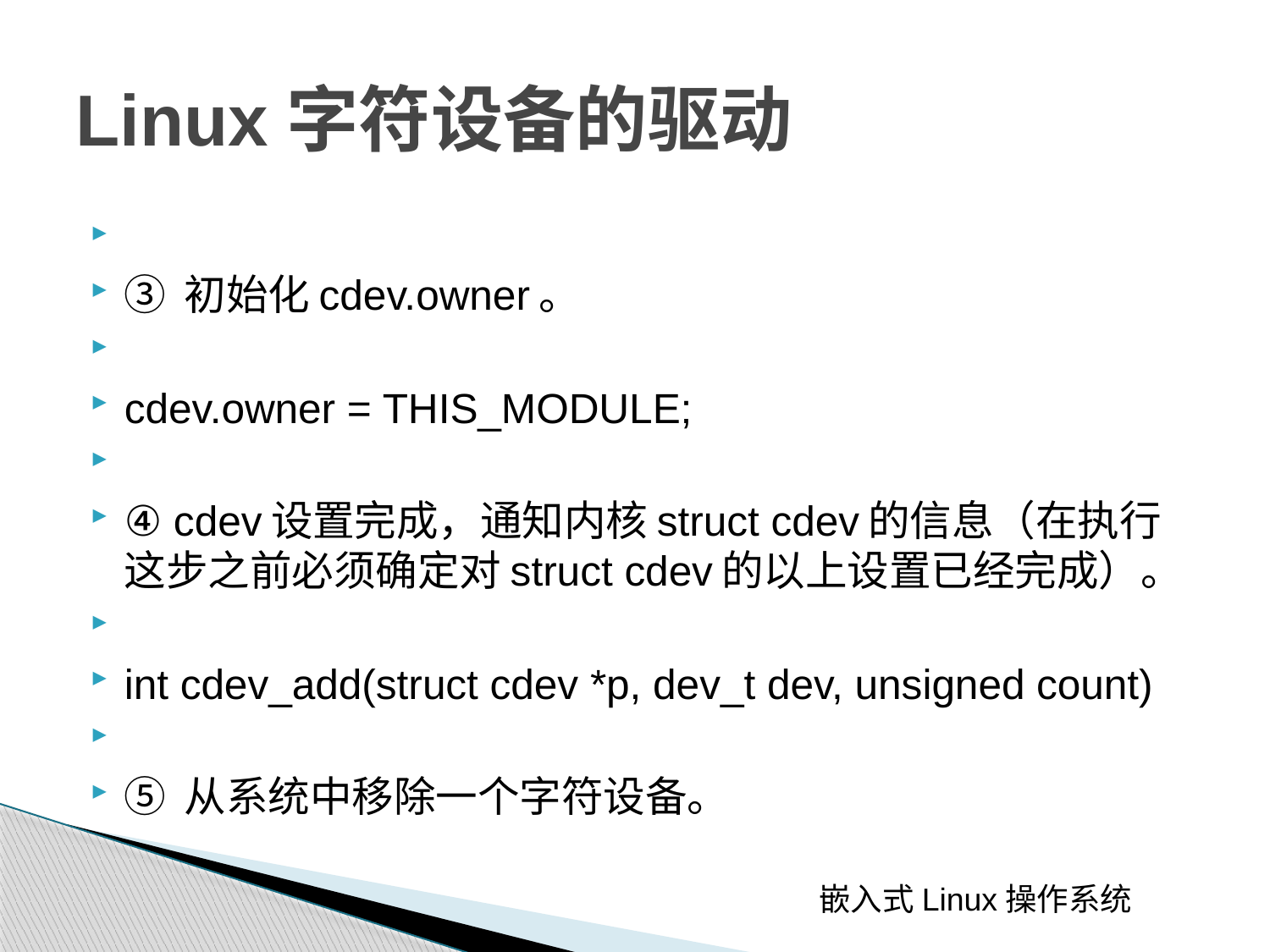

# Linux字符设备的驱动

③ 初始化cdev.owner。

cdev.owner = THIS_MODULE;

④ cdev设置完成，通知内核struct cdev的信息（在执行这步之前必须确定对struct cdev的以上设置已经完成）。

int cdev_add(struct cdev *p, dev_t dev, unsigned count)

⑤ 从系统中移除一个字符设备。

         嵌入式Linux操作系统